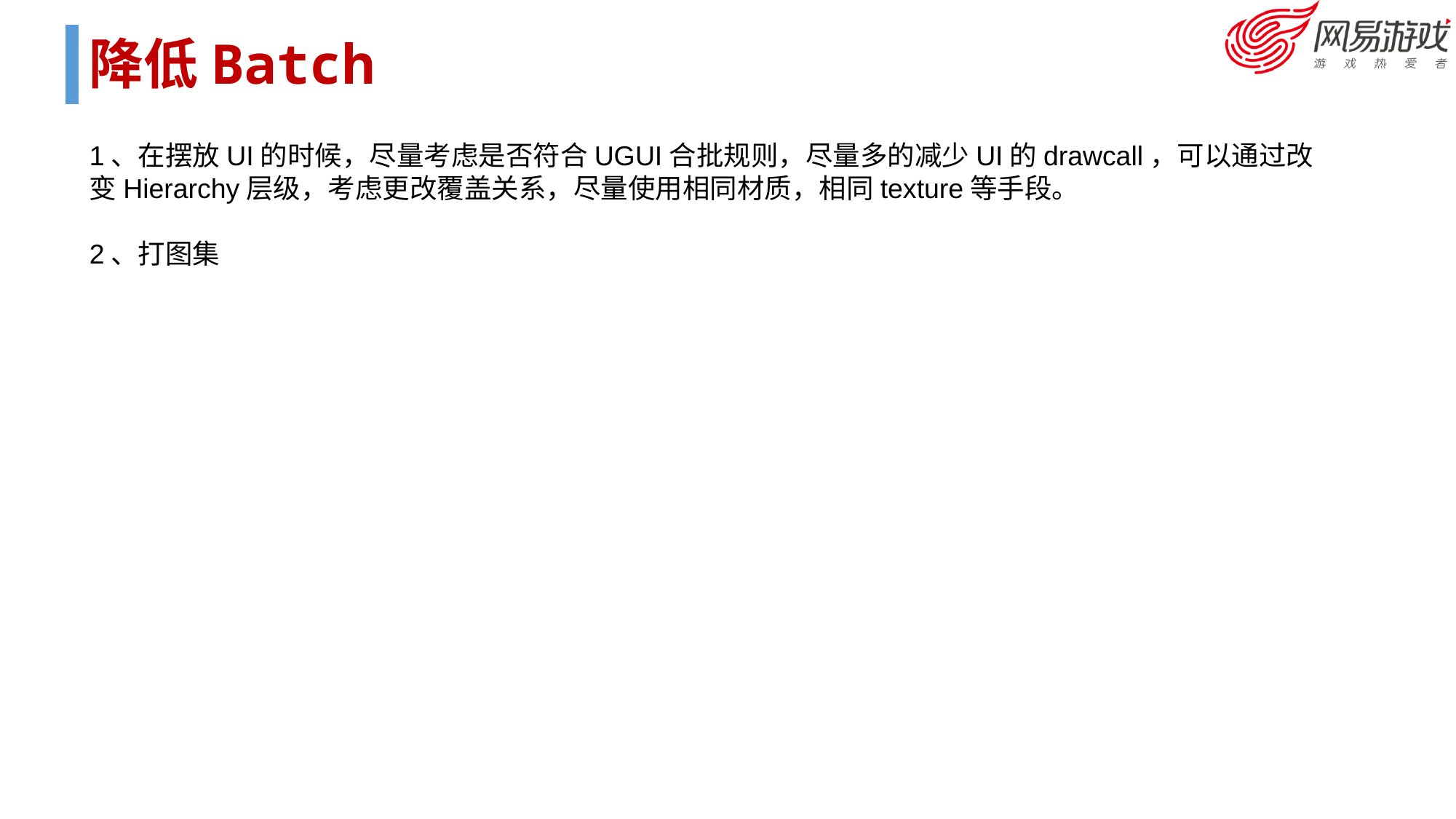

降低Batch

1、在摆放UI的时候，尽量考虑是否符合UGUI合批规则，尽量多的减少UI的drawcall，可以通过改变Hierarchy层级，考虑更改覆盖关系，尽量使用相同材质，相同texture等手段。

2、打图集